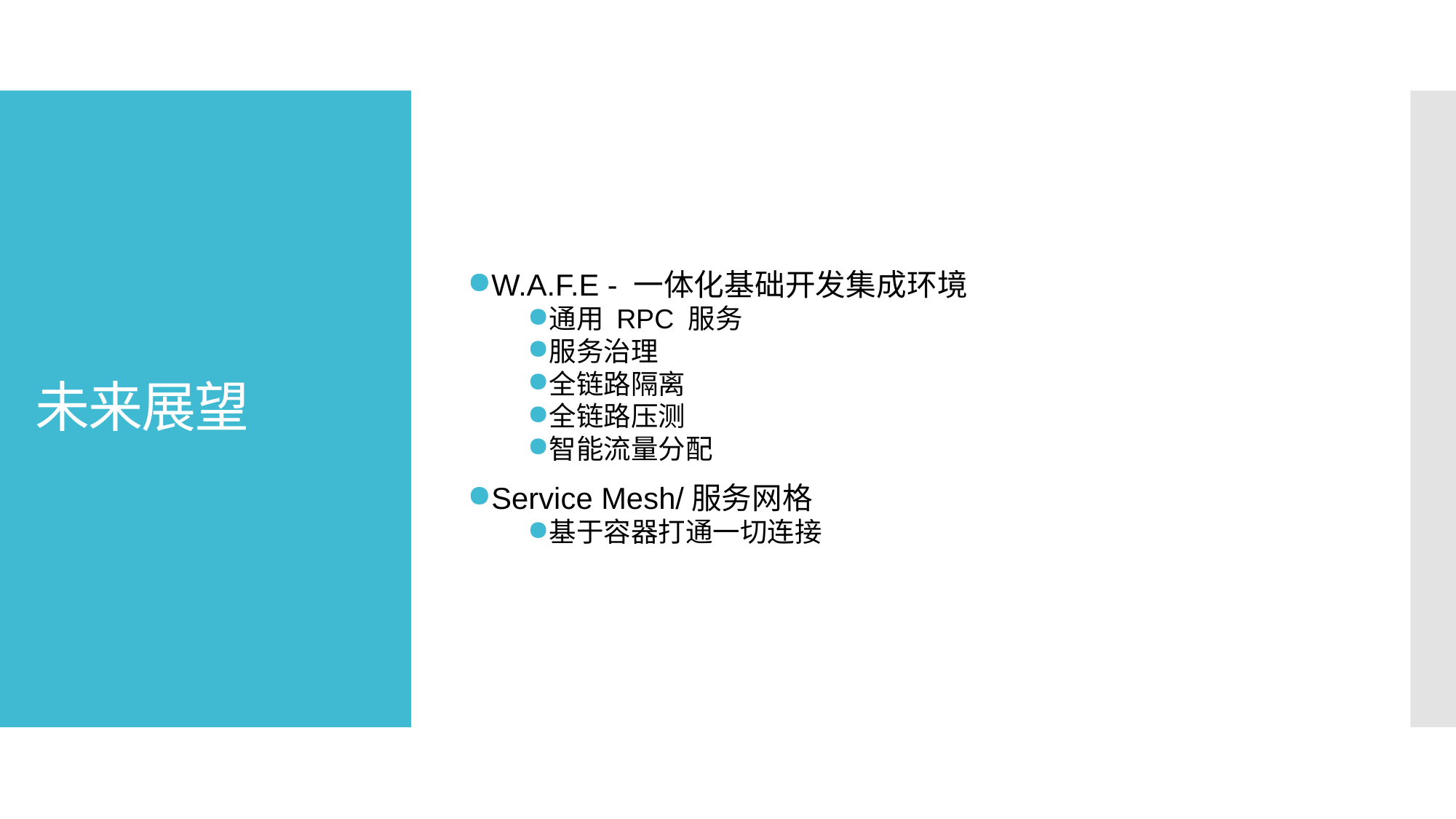

W.A.F.E - 一体化基础开发集成环境
通用 RPC 服务
服务治理
全链路隔离
全链路压测
智能流量分配
Service Mesh/服务网格
基于容器打通一切连接
# 未来展望